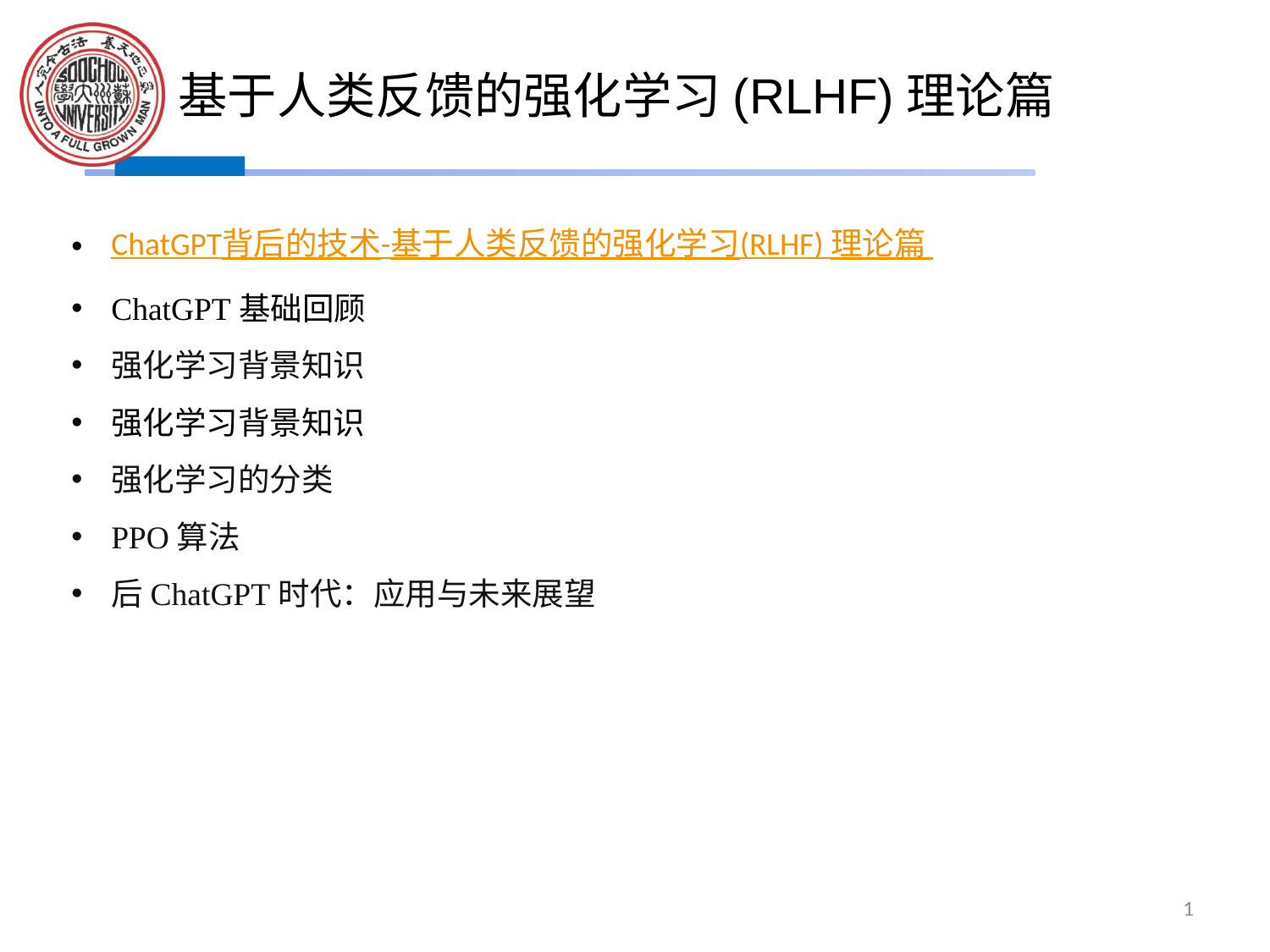

# 基于人类反馈的强化学习(RLHF)理论篇
ChatGPT背后的技术-基于人类反馈的强化学习(RLHF) 理论篇
ChatGPT基础回顾
强化学习背景知识
强化学习背景知识
强化学习的分类
PPO算法
后ChatGPT时代：应用与未来展望

1